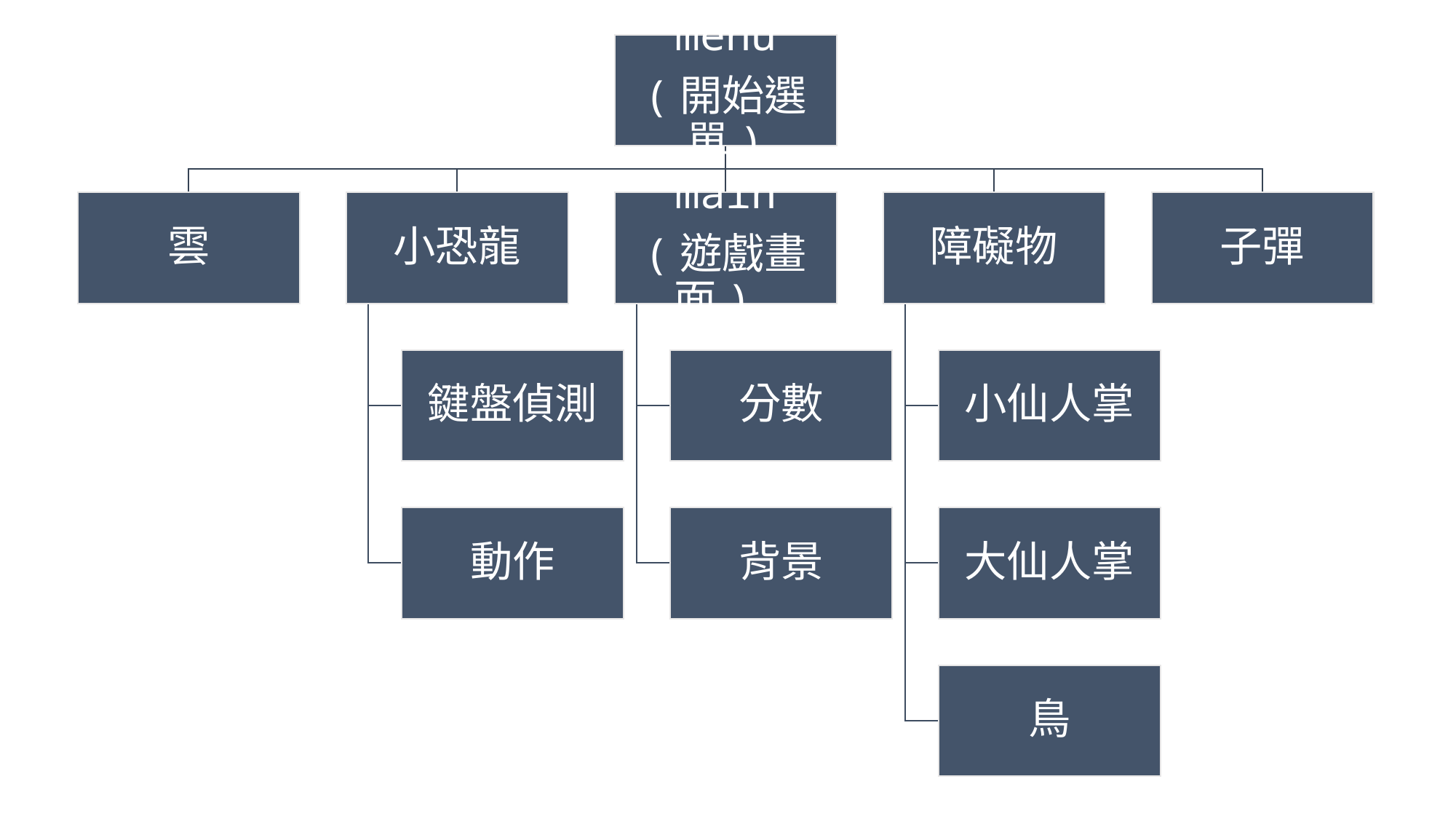

menu
(開始選單)
雲
小恐龍
鍵盤偵測
動作
main
(遊戲畫面)
分數
背景
障礙物
小仙人掌
大仙人掌
鳥
子彈